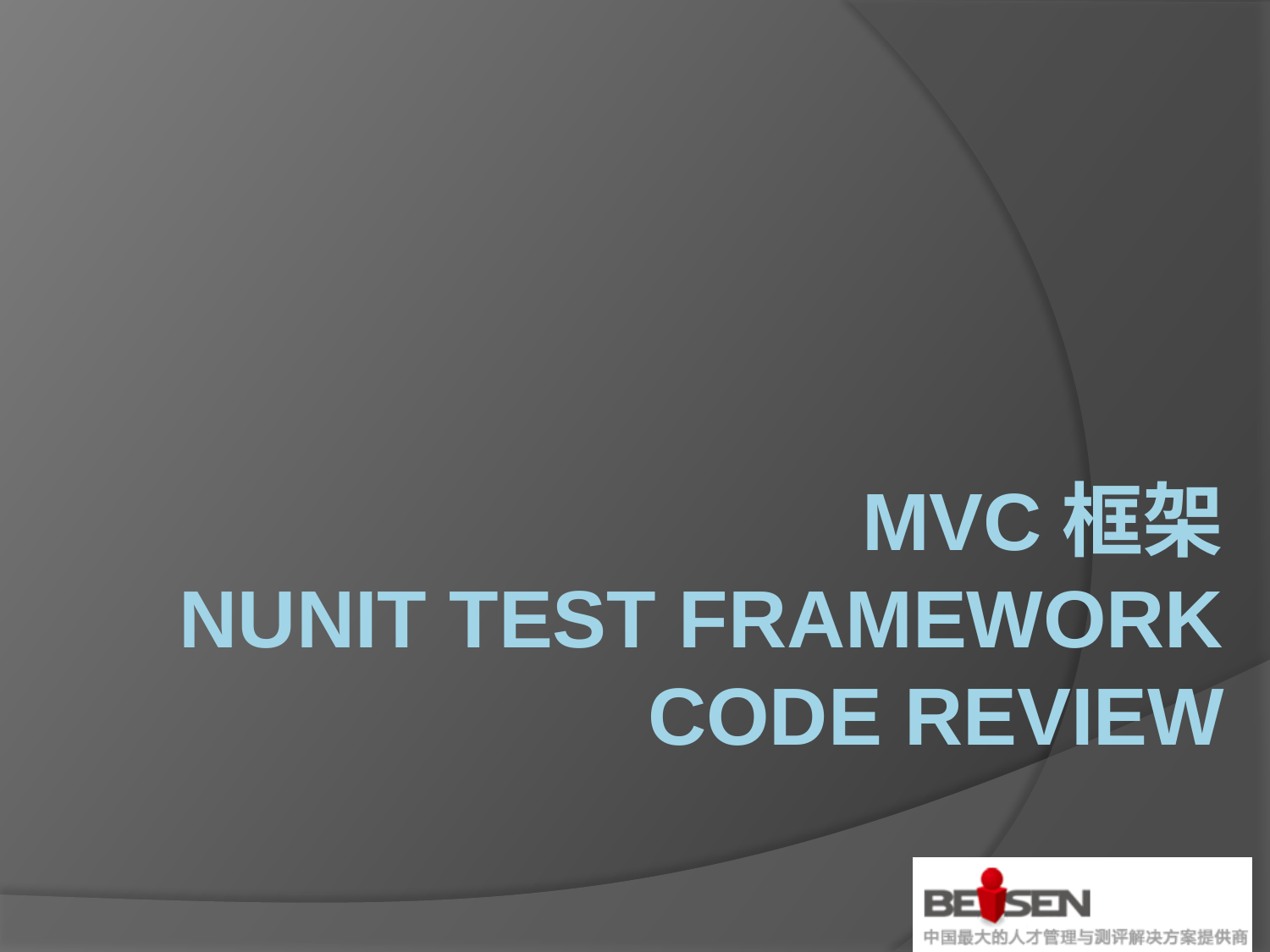

# MVC框架 NUnit Test framework Code review